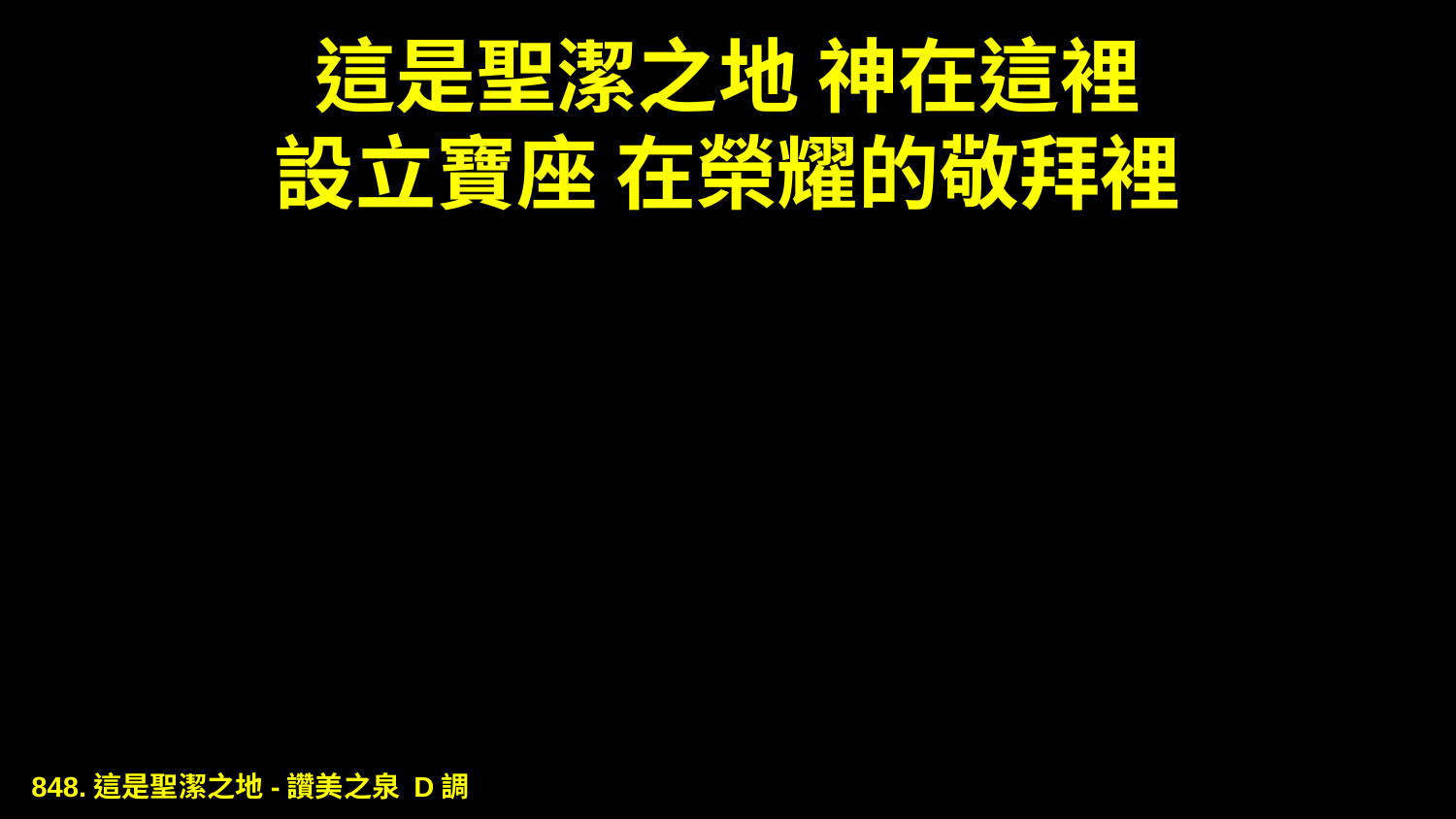

# 這是聖潔之地 神在這裡 設立寶座 在榮耀的敬拜裡
848.這是聖潔之地-讚美之泉 D調